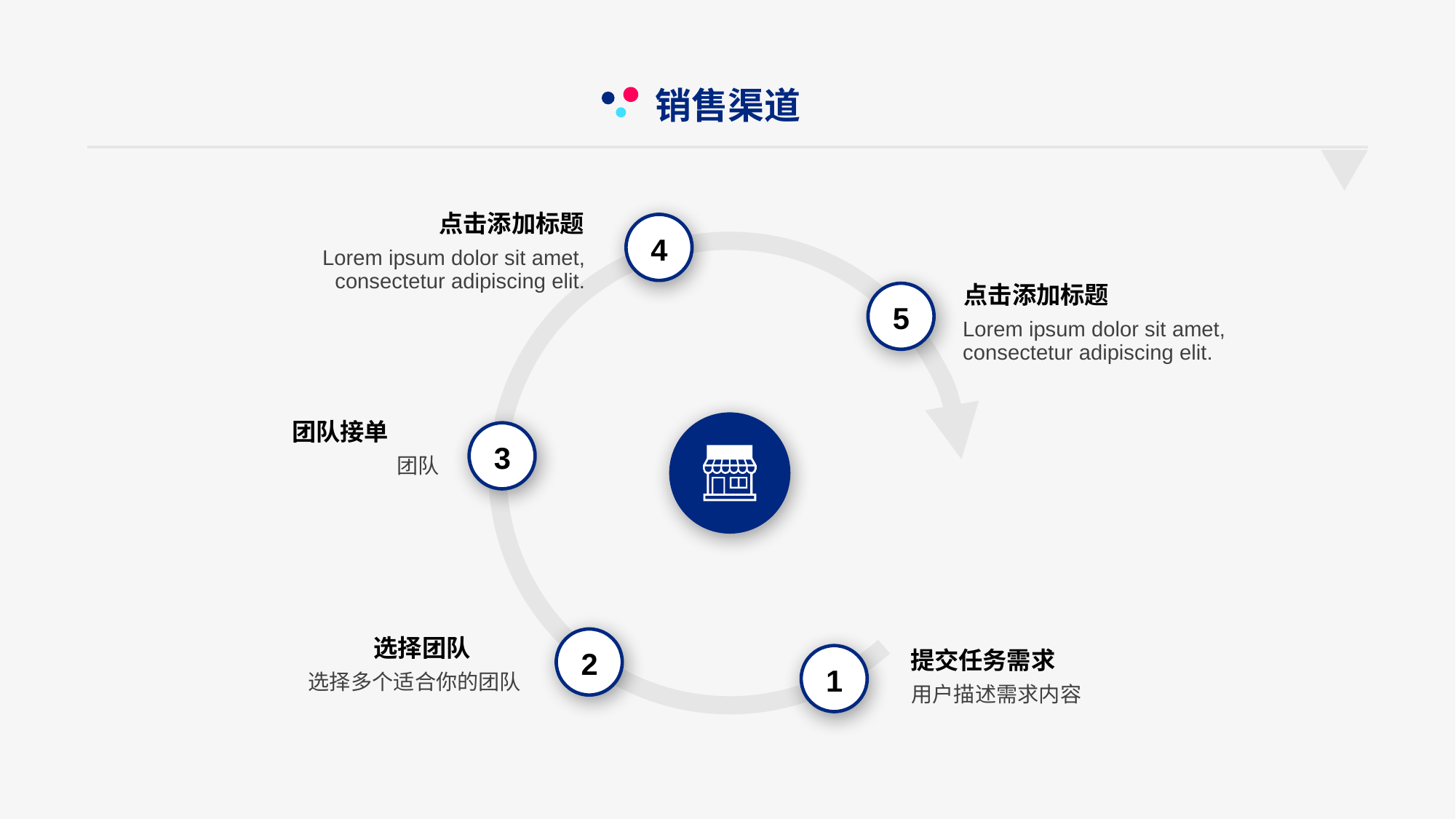

销售渠道

点击添加标题
Lorem ipsum dolor sit amet, consectetur adipiscing elit.

4

点击添加标题
Lorem ipsum dolor sit amet, consectetur adipiscing elit.

5

团队接单
团队

3
选择团队
选择多个适合你的团队

2
提交任务需求
用户描述需求内容

1